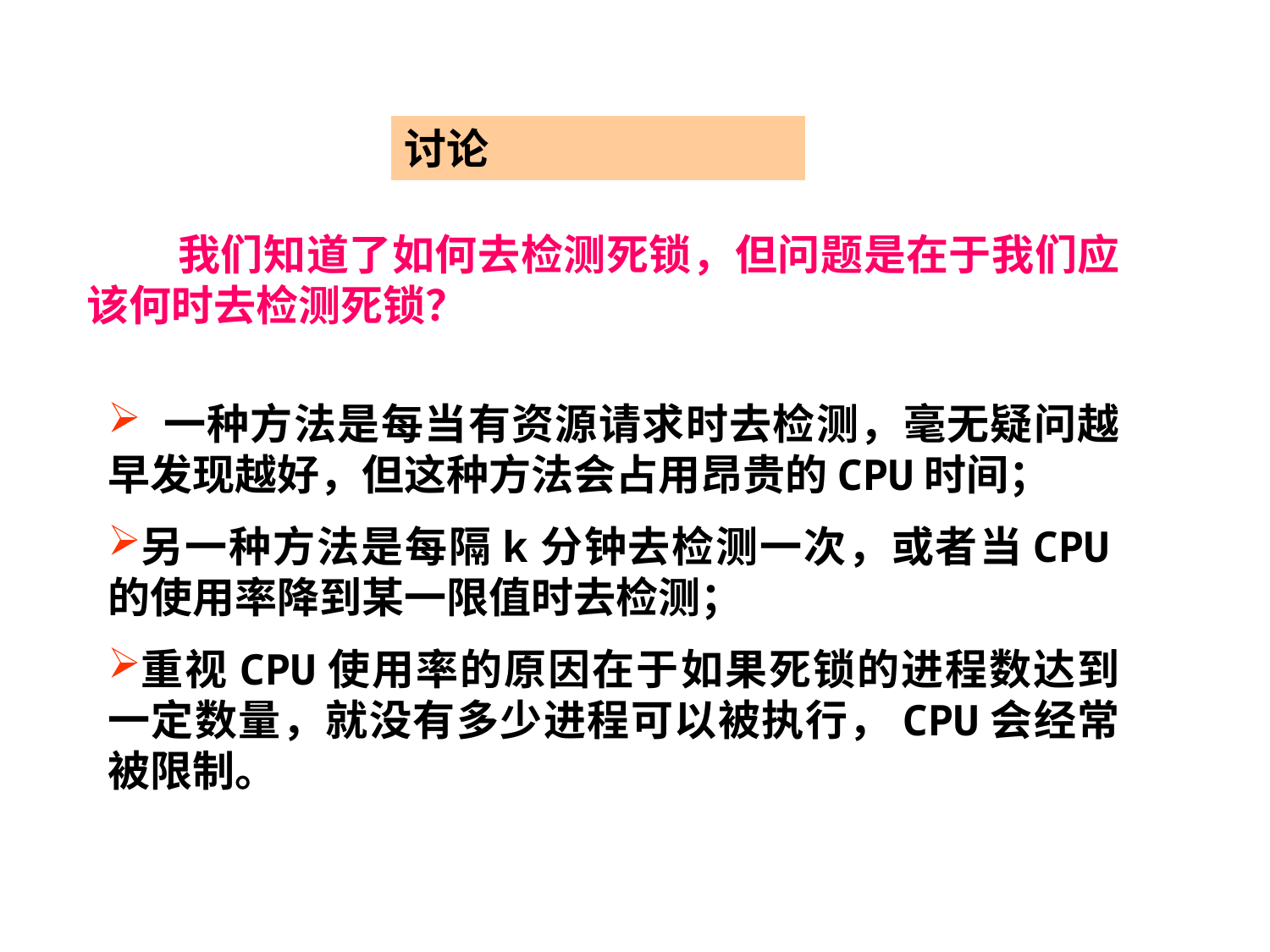

讨论
        我们知道了如何去检测死锁，但问题是在于我们应该何时去检测死锁？
 一种方法是每当有资源请求时去检测，毫无疑问越早发现越好，但这种方法会占用昂贵的CPU时间；
另一种方法是每隔k分钟去检测一次，或者当CPU的使用率降到某一限值时去检测；
重视CPU使用率的原因在于如果死锁的进程数达到一定数量，就没有多少进程可以被执行，CPU会经常被限制。